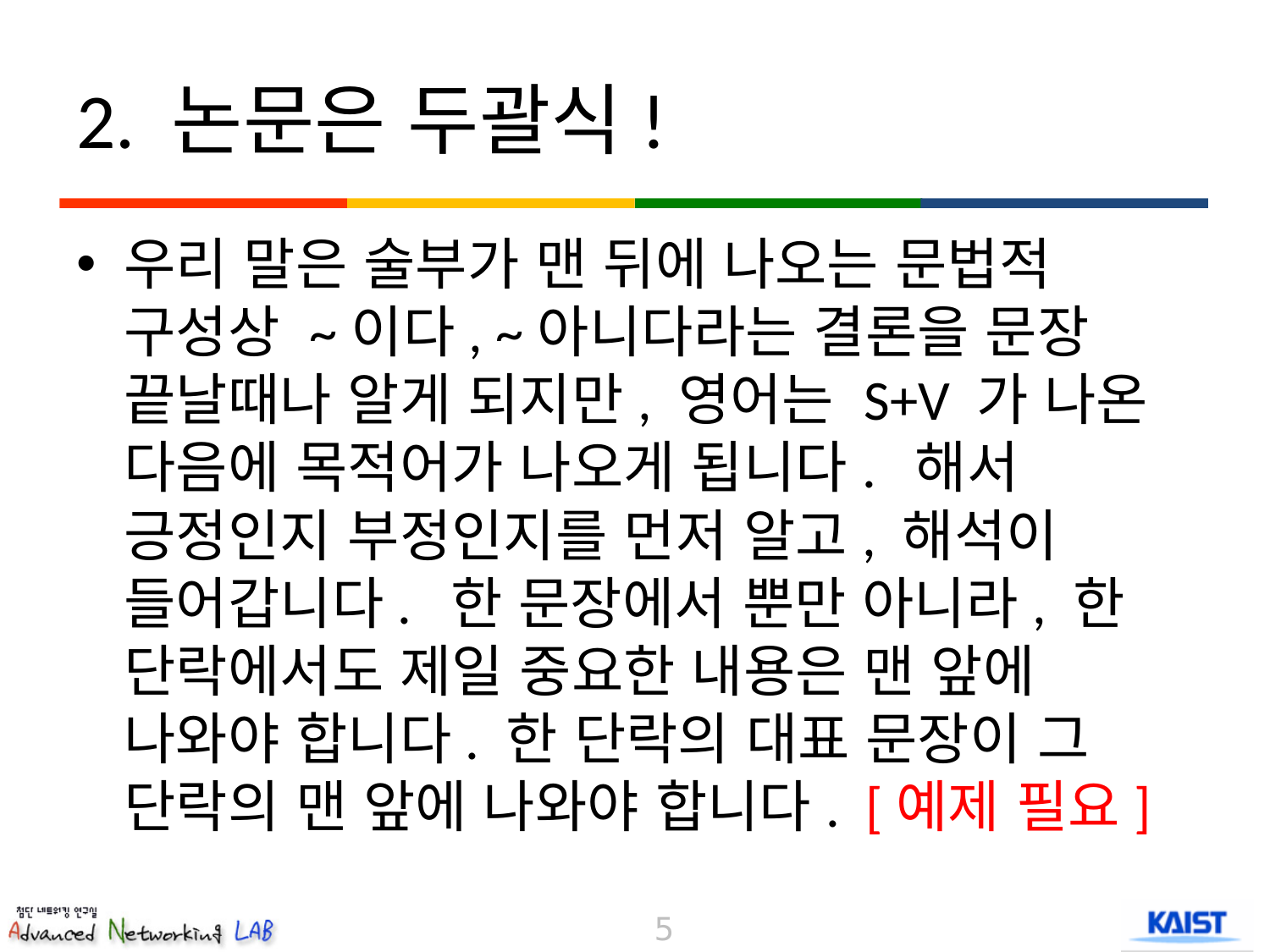

# 2. 논문은 두괄식!
우리 말은 술부가 맨 뒤에 나오는 문법적 구성상 ~이다, ~아니다라는 결론을 문장 끝날때나 알게 되지만, 영어는 S+V 가 나온 다음에 목적어가 나오게 됩니다.  해서 긍정인지 부정인지를 먼저 알고, 해석이 들어갑니다.  한 문장에서 뿐만 아니라, 한 단락에서도 제일 중요한 내용은 맨 앞에 나와야 합니다. 한 단락의 대표 문장이 그 단락의 맨 앞에 나와야 합니다.  [예제 필요]
5